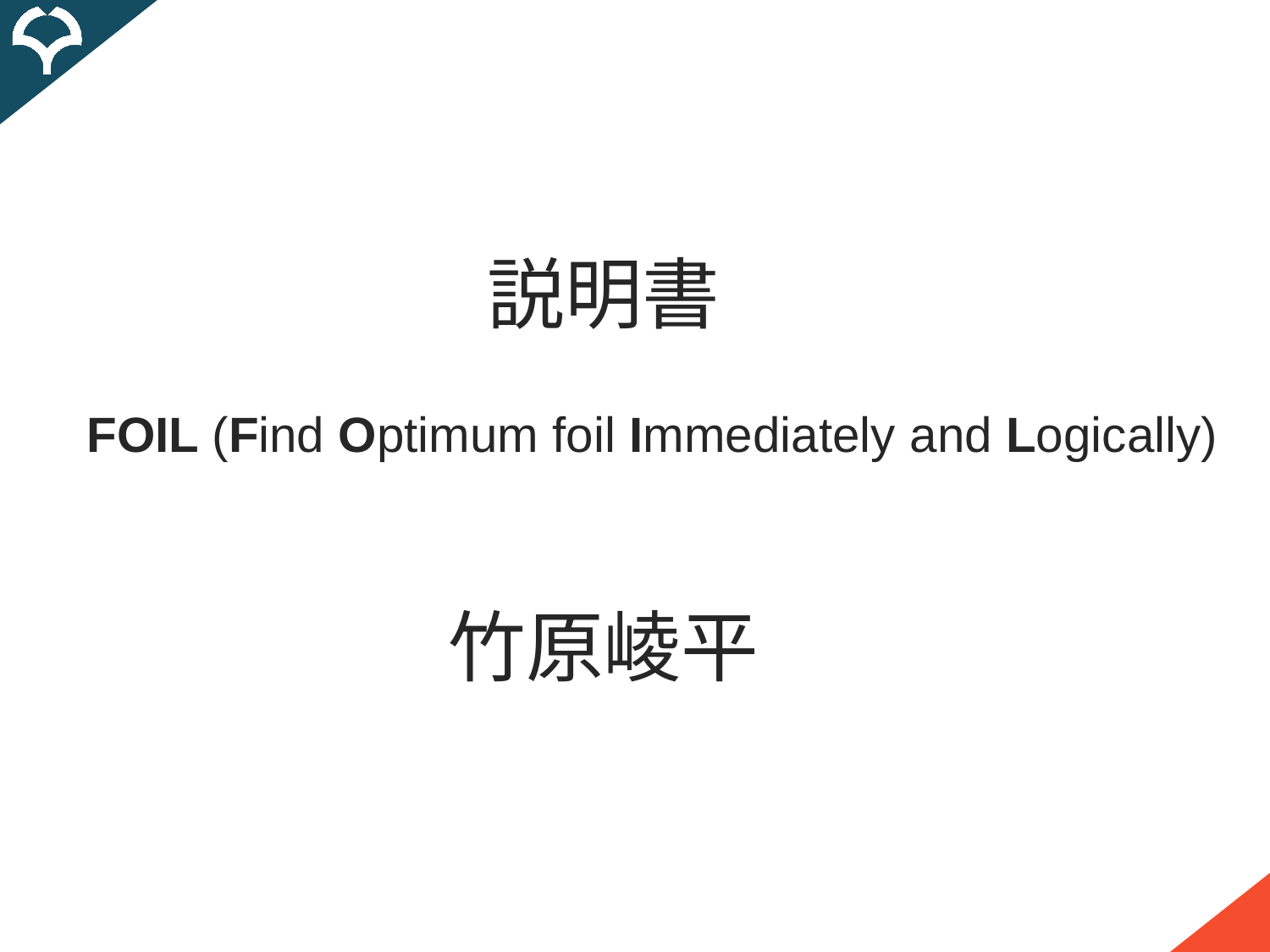

説明書
FOIL (Find Optimum foil Immediately and Logically)
竹原崚平